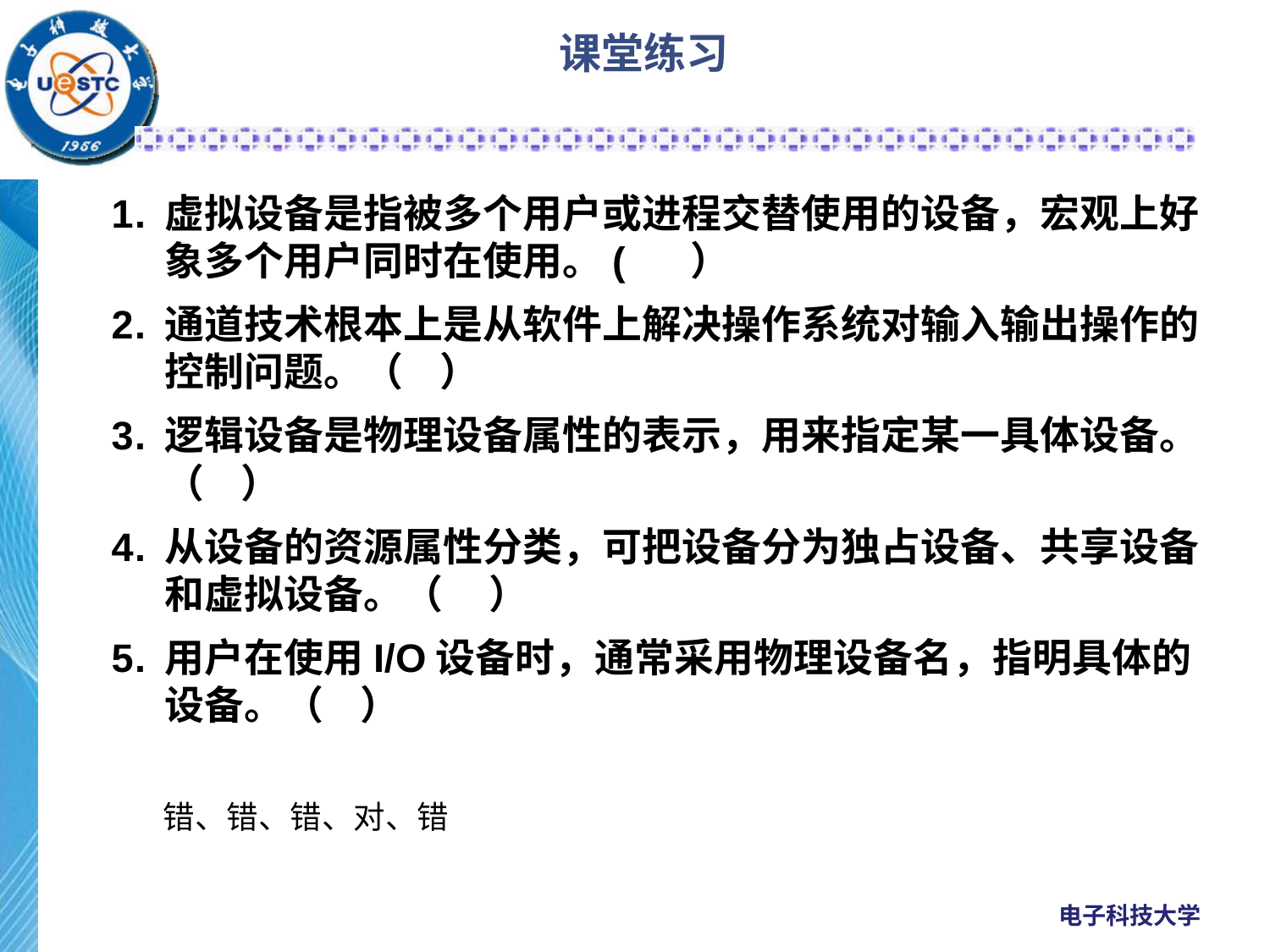

# 课堂练习
虚拟设备是指被多个用户或进程交替使用的设备，宏观上好象多个用户同时在使用。(     ）
通道技术根本上是从软件上解决操作系统对输入输出操作的控制问题。（    ）
逻辑设备是物理设备属性的表示，用来指定某一具体设备。（    ）
从设备的资源属性分类，可把设备分为独占设备、共享设备和虚拟设备。（     ）
用户在使用I/O设备时，通常采用物理设备名，指明具体的设备。（    ）

错、错、错、对、错